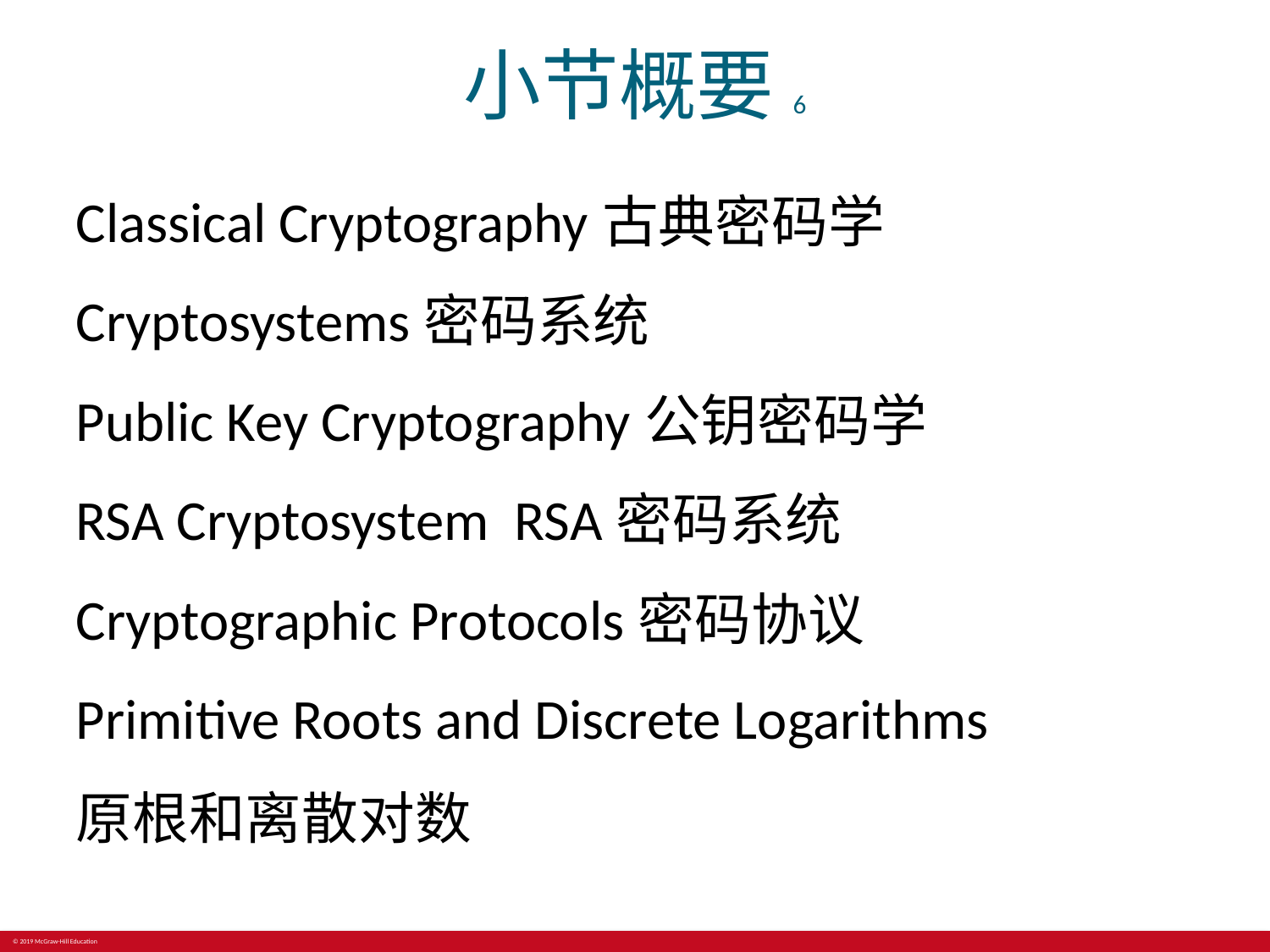

# 小节概要6
Classical Cryptography古典密码学
Cryptosystems密码系统
Public Key Cryptography公钥密码学
RSA Cryptosystem  RSA密码系统
Cryptographic Protocols密码协议
Primitive Roots and Discrete Logarithms
原根和离散对数